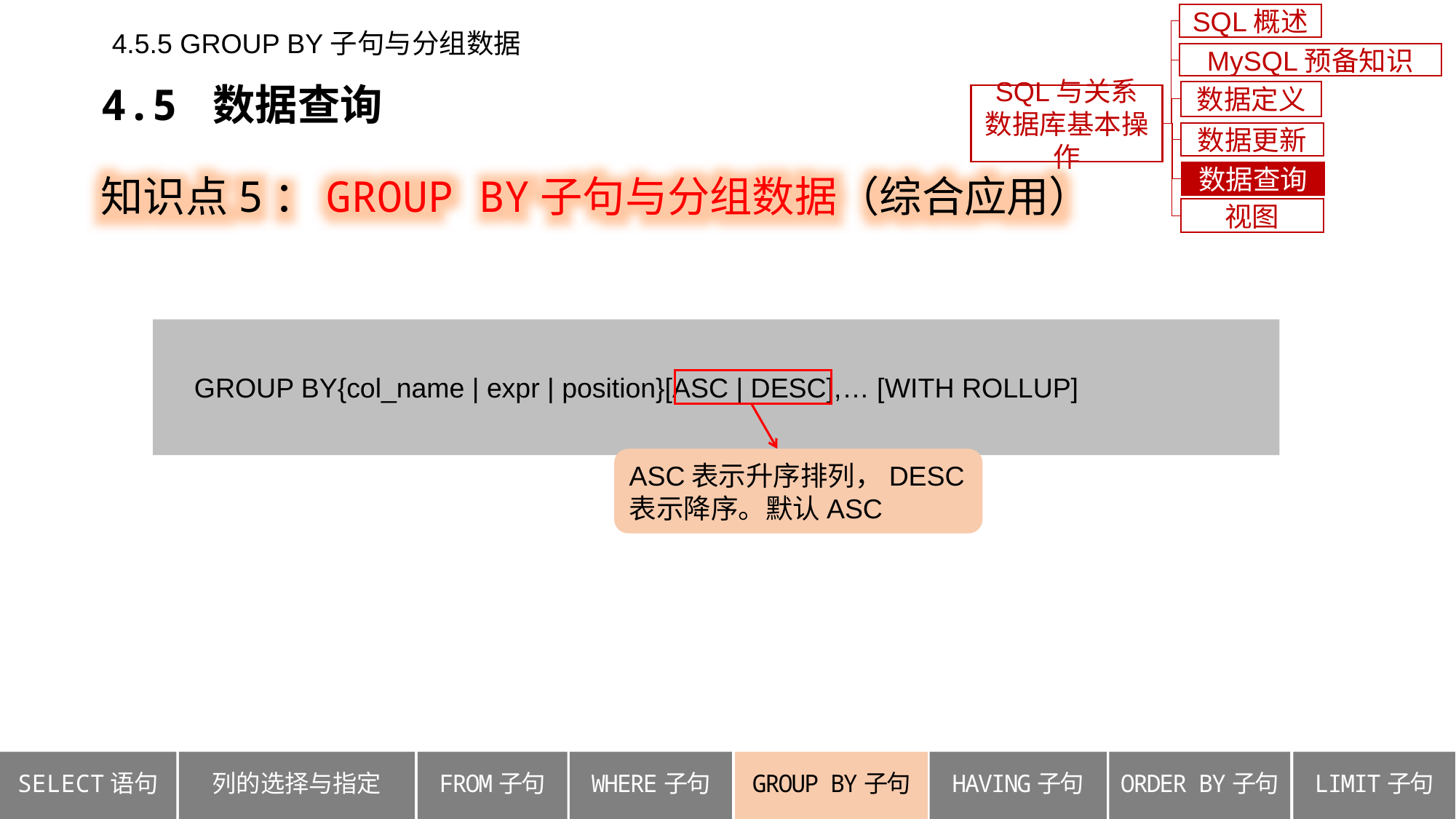

SQL概述
4.5.5 GROUP BY子句与分组数据
MySQL预备知识
4.5 数据查询
数据定义
SQL与关系数据库基本操作
数据更新
知识点5：GROUP BY子句与分组数据（综合应用）
数据查询
视图
    GROUP BY{col_name | expr | position}[ASC | DESC],… [WITH ROLLUP]

ASC表示升序排列，DESC表示降序。默认ASC
列的选择与指定
ORDER BY子句
SELECT语句
FROM子句
WHERE子句
GROUP BY子句
HAVING子句
LIMIT子句